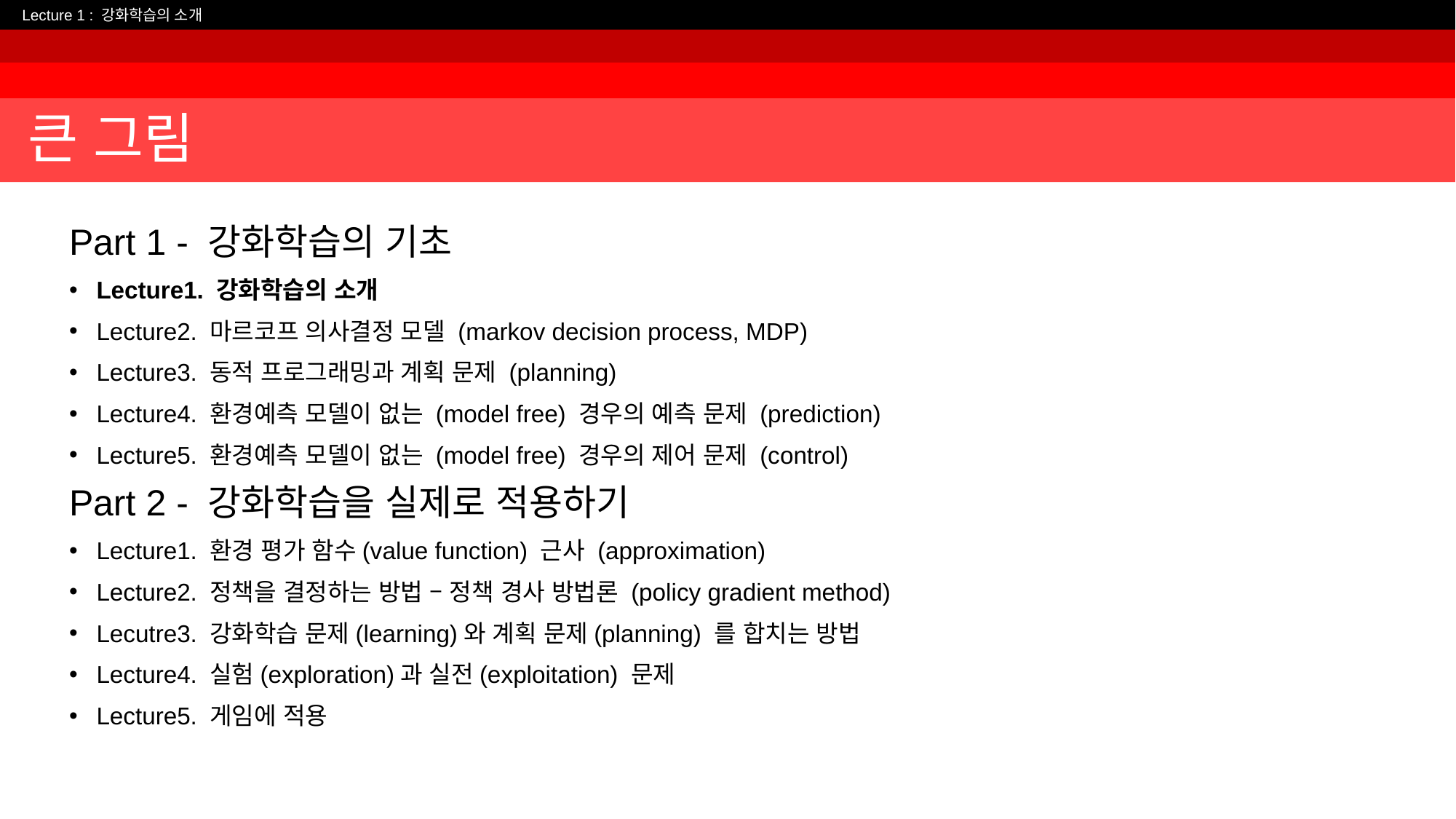

# 큰 그림
Part 1 - 강화학습의 기초
Lecture1. 강화학습의 소개
Lecture2. 마르코프 의사결정 모델 (markov decision process, MDP)
Lecture3. 동적 프로그래밍과 계획 문제 (planning)
Lecture4. 환경예측 모델이 없는 (model free) 경우의 예측 문제 (prediction)
Lecture5. 환경예측 모델이 없는 (model free) 경우의 제어 문제 (control)
Part 2 - 강화학습을 실제로 적용하기
Lecture1. 환경 평가 함수(value function) 근사 (approximation)
Lecture2. 정책을 결정하는 방법 – 정책 경사 방법론 (policy gradient method)
Lecutre3. 강화학습 문제(learning)와 계획 문제(planning) 를 합치는 방법
Lecture4. 실험(exploration)과 실전(exploitation) 문제
Lecture5. 게임에 적용